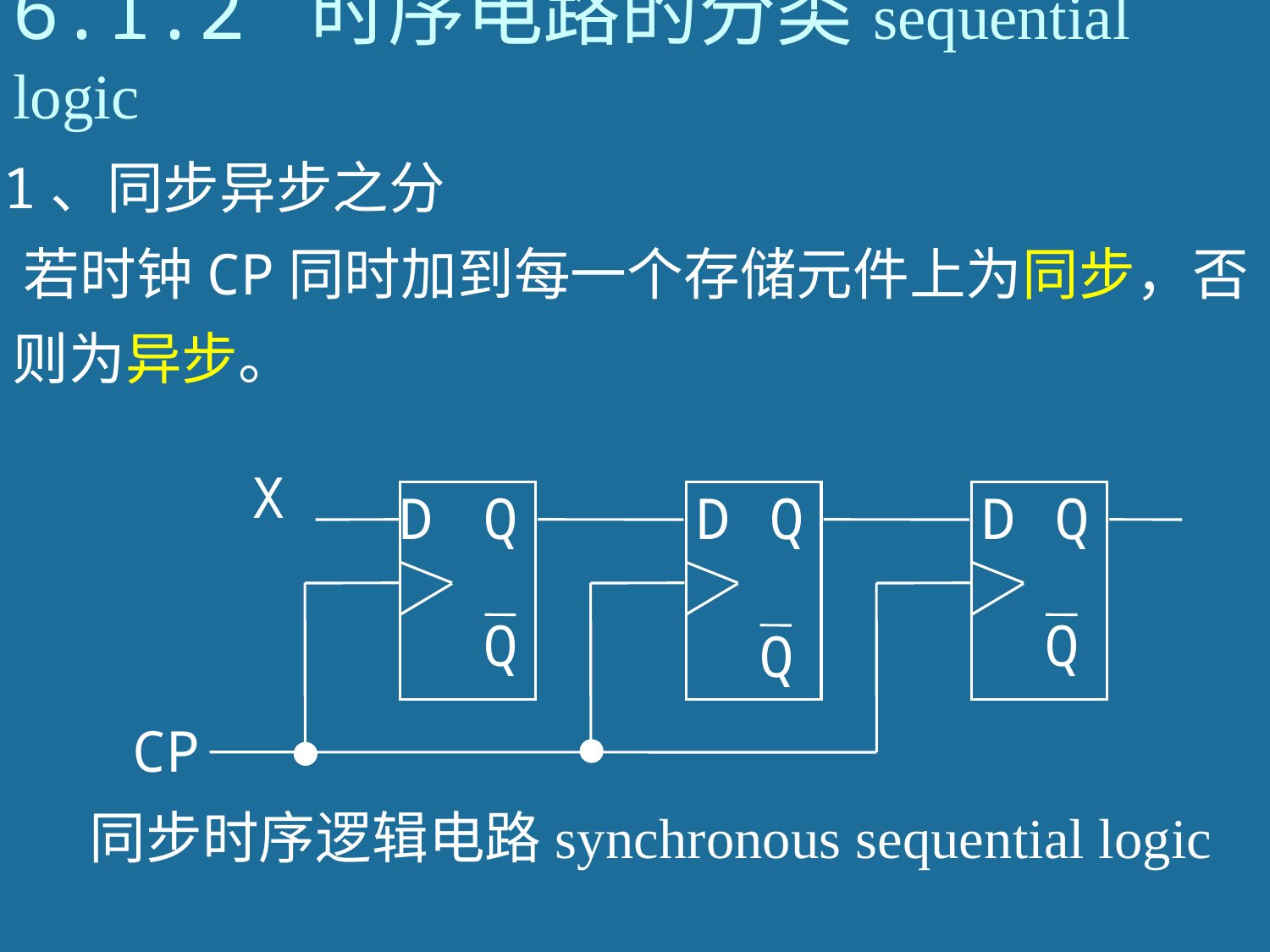

# 6.1.2 时序电路的分类sequential logic
1、同步异步之分
若时钟CP同时加到每一个存储元件上为同步，否
则为异步。
X
D
Q
D
Q
D
Q

Q
Q

Q

CP

同步时序逻辑电路synchronous sequential logic

8